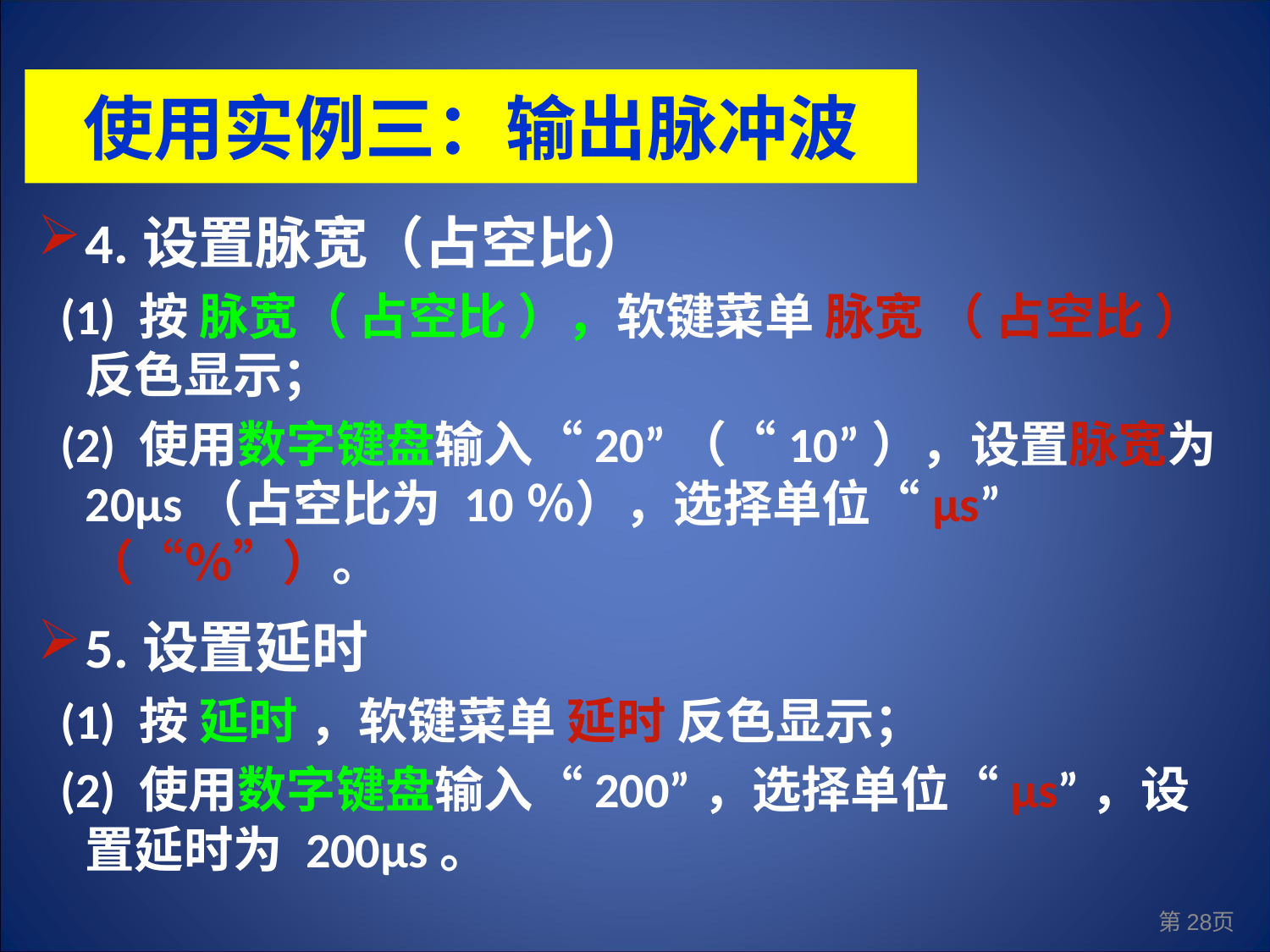

使用实例三：输出脉冲波
4.设置脉宽（占空比）
  (1) 按 脉宽（ 占空比 ），软键菜单 脉宽 （ 占空比 ）反色显示；
  (2) 使用数字键盘输入“20”（“10”），设置脉宽为 20μs（占空比为 10％），选择单位“μs”（“％”）。
5.设置延时
  (1) 按 延时 ，软键菜单 延时 反色显示；
  (2) 使用数字键盘输入“200”，选择单位“μs”，设置延时为 200μs。